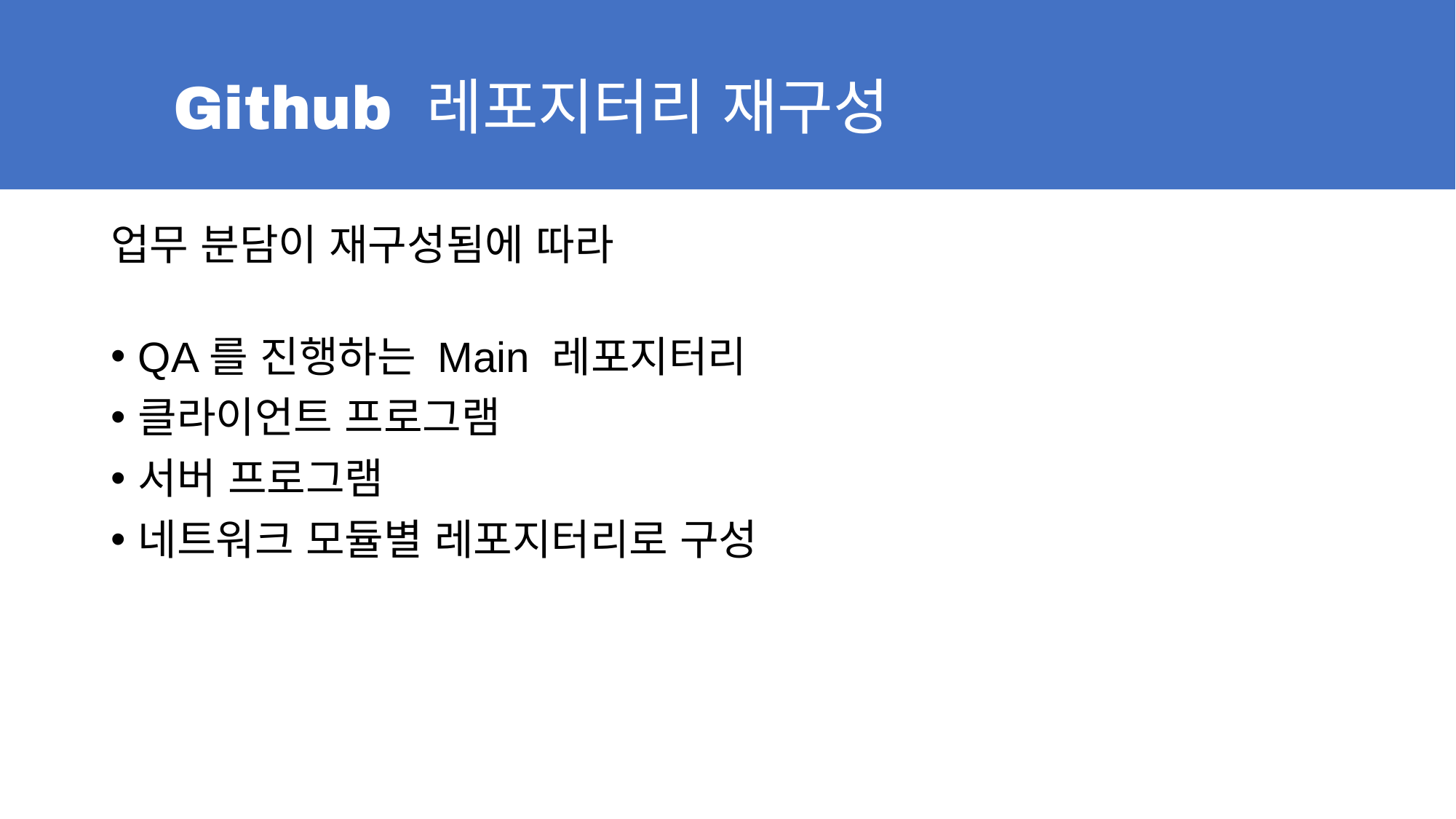

# Github 레포지터리 재구성
업무 분담이 재구성됨에 따라
QA를 진행하는 Main 레포지터리
클라이언트 프로그램
서버 프로그램
네트워크 모듈별 레포지터리로 구성